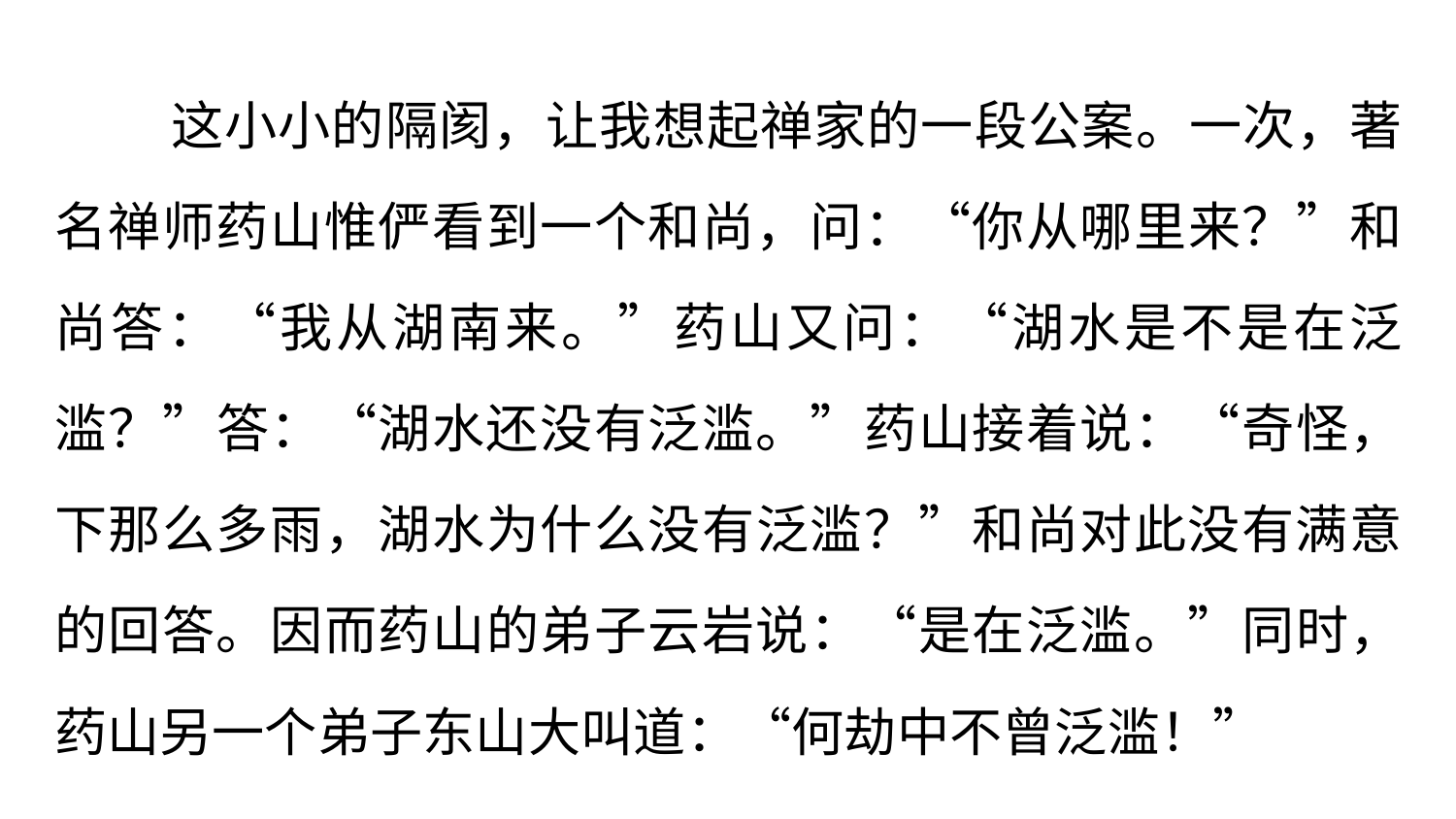

这小小的隔阂，让我想起禅家的一段公案。一次，著名禅师药山惟俨看到一个和尚，问：“你从哪里来？”和尚答：“我从湖南来。”药山又问：“湖水是不是在泛滥？”答：“湖水还没有泛滥。”药山接着说：“奇怪，下那么多雨，湖水为什么没有泛滥？”和尚对此没有满意的回答。因而药山的弟子云岩说：“是在泛滥。”同时，药山另一个弟子东山大叫道：“何劫中不曾泛滥！”